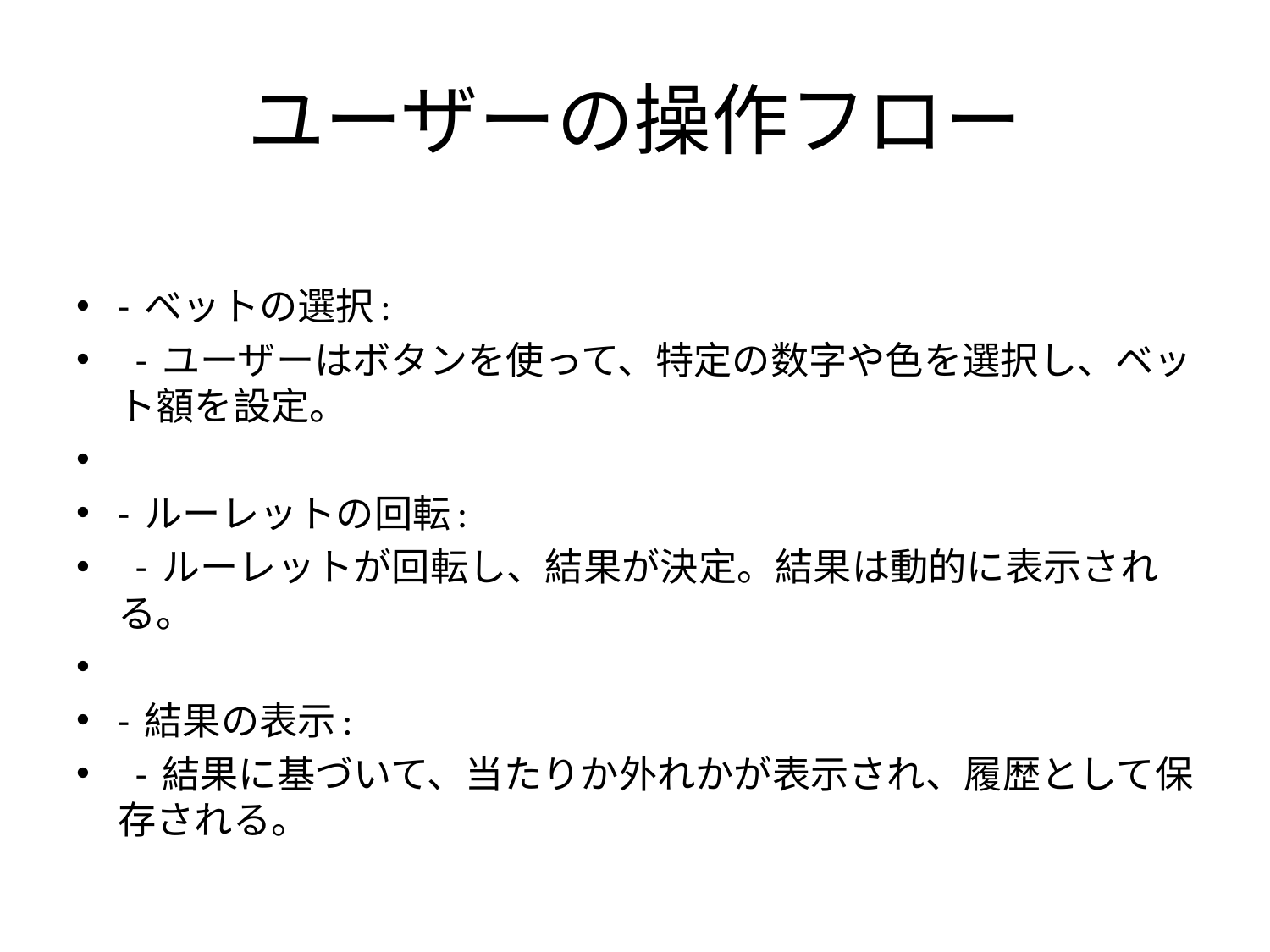

# ユーザーの操作フロー

- ベットの選択:
  - ユーザーはボタンを使って、特定の数字や色を選択し、ベット額を設定。

- ルーレットの回転:
  - ルーレットが回転し、結果が決定。結果は動的に表示される。

- 結果の表示:
  - 結果に基づいて、当たりか外れかが表示され、履歴として保存される。